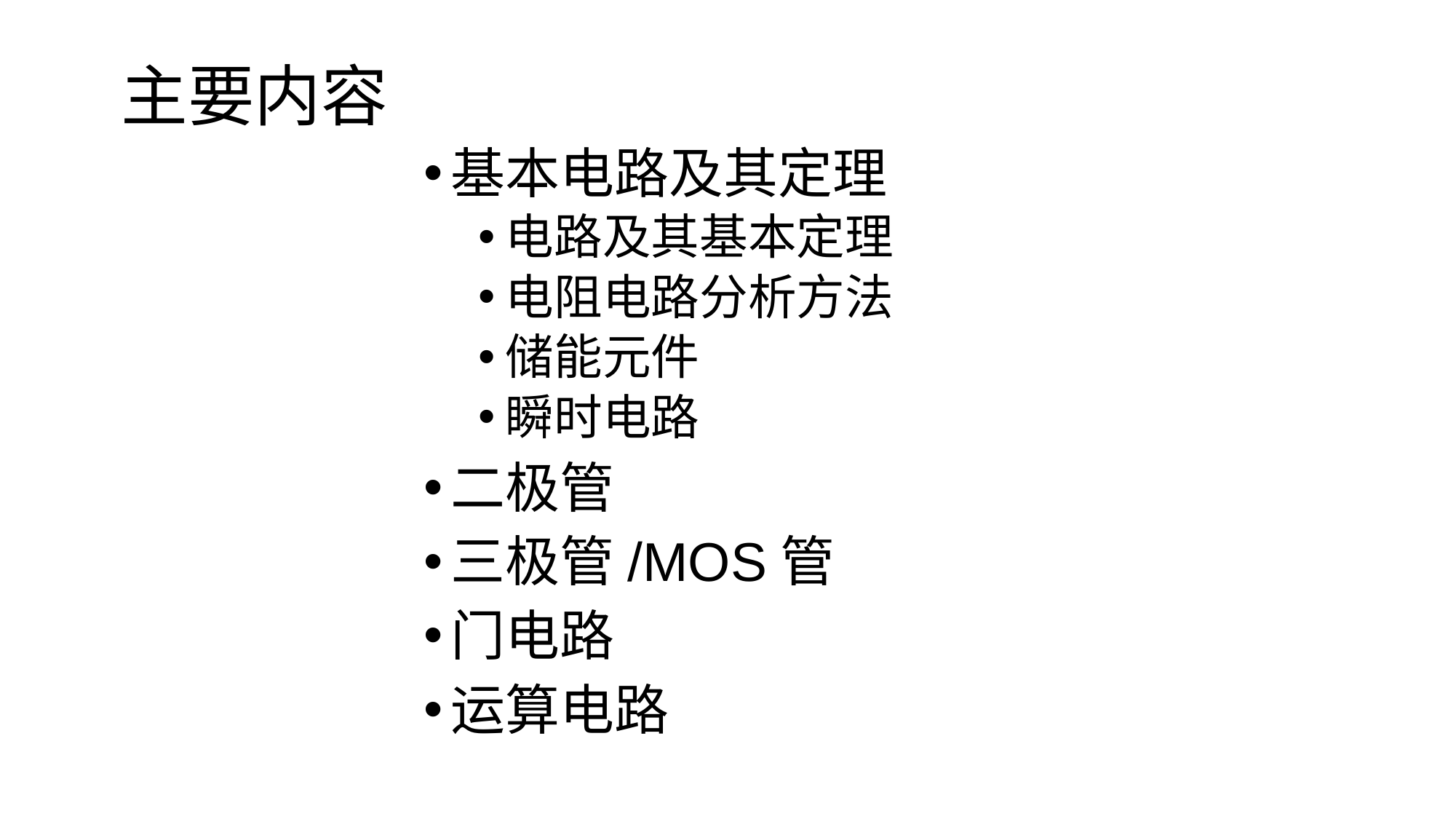

# 主要内容
基本电路及其定理
电路及其基本定理
电阻电路分析方法
储能元件
瞬时电路
二极管
三极管/MOS管
门电路
运算电路